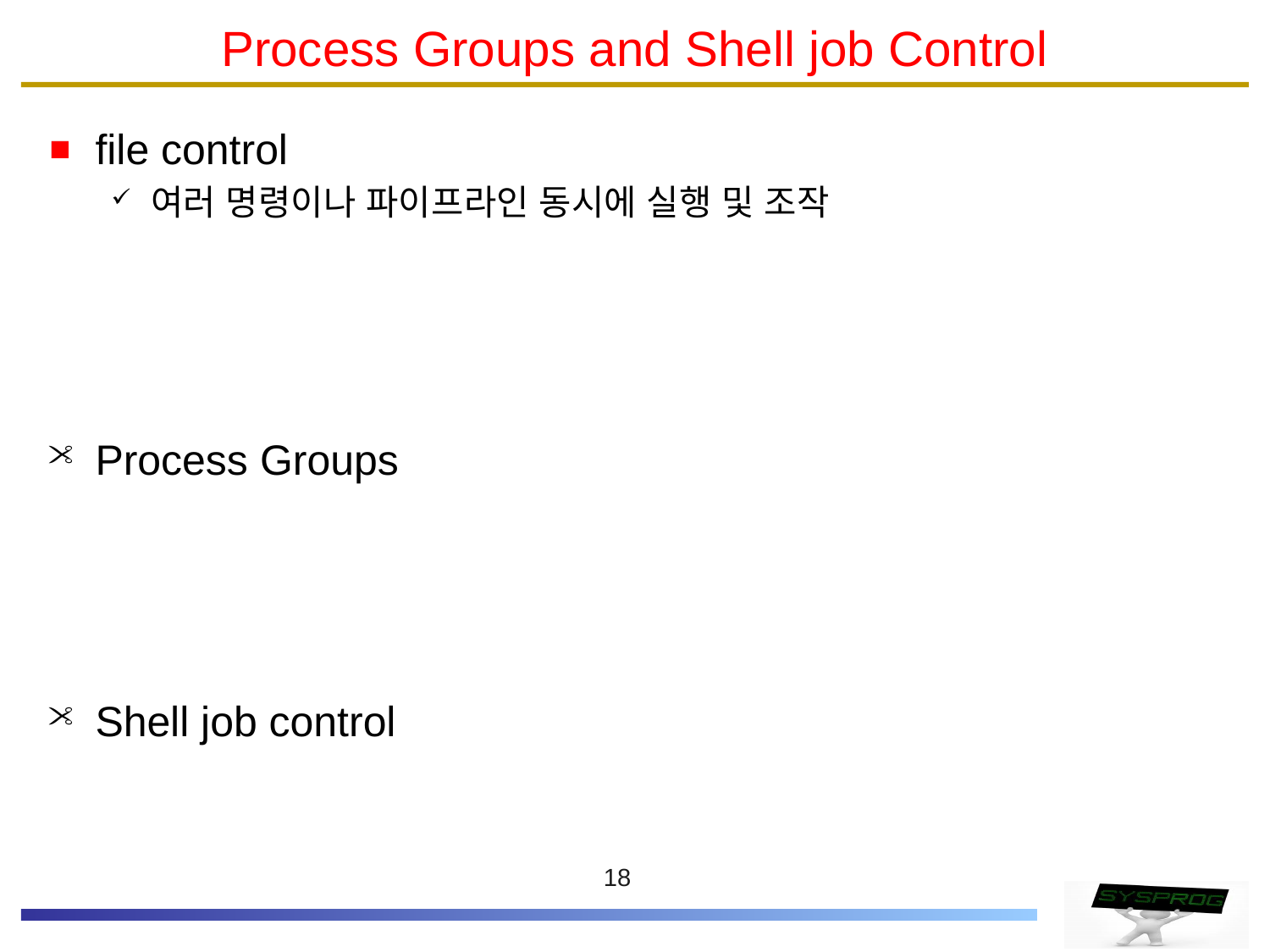

# Process Groups and Shell job Control
file control
여러 명령이나 파이프라인 동시에 실행 및 조작

Process Groups

Shell job control

18